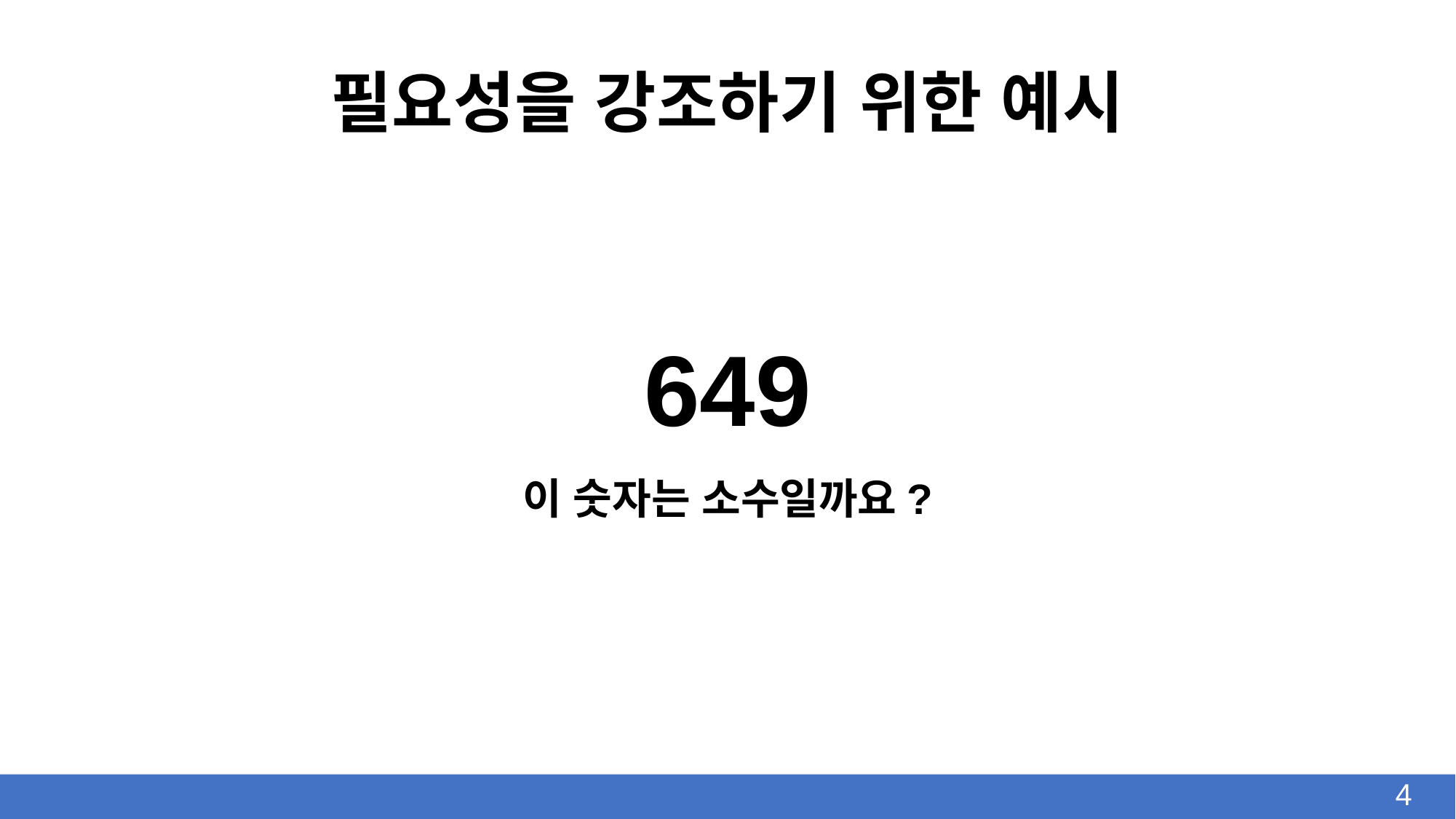

# 필요성을 강조하기 위한 예시
649
이 숫자는 소수일까요?

4